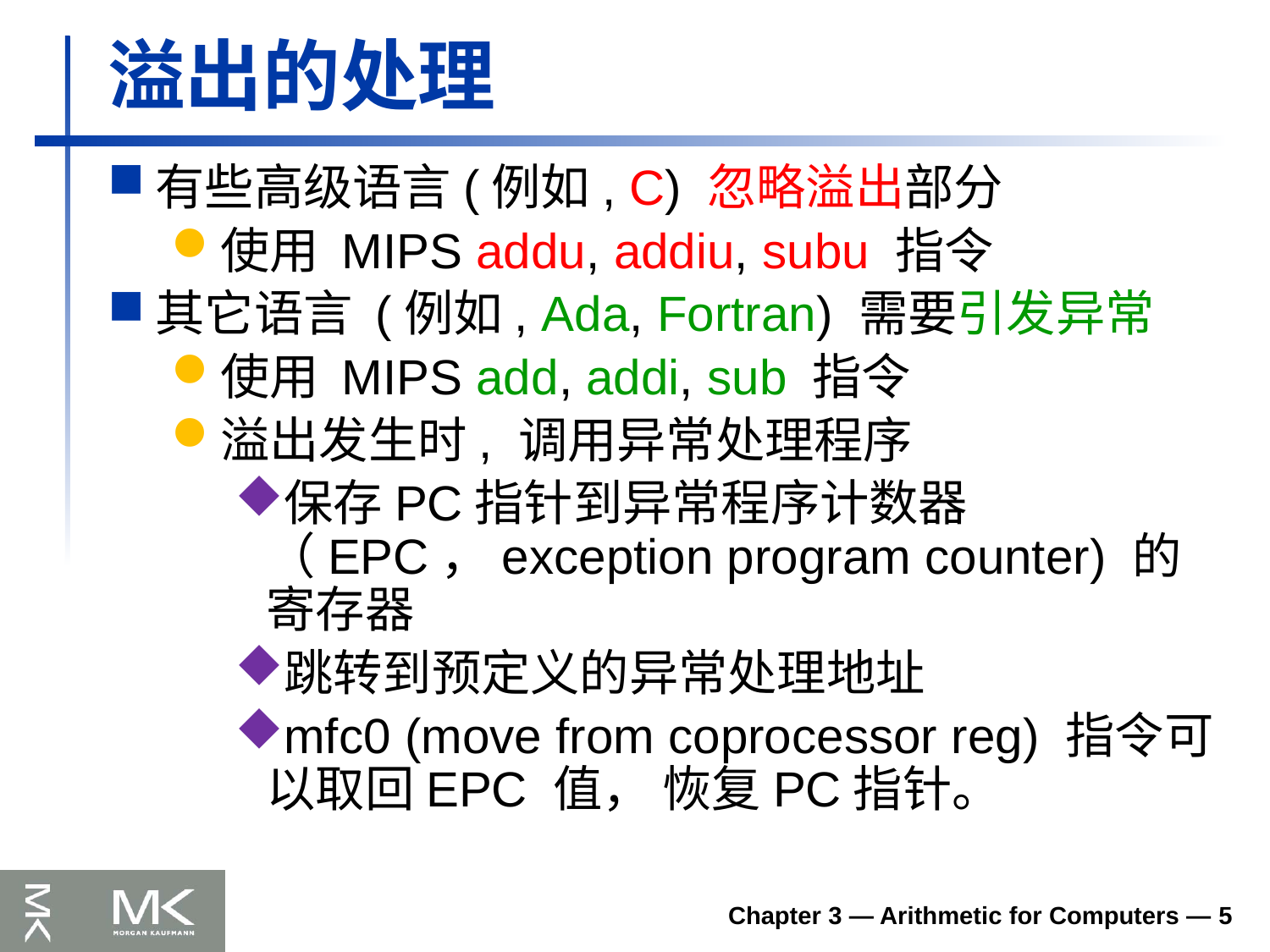

# 溢出的处理
有些高级语言(例如, C) 忽略溢出部分
使用 MIPS addu, addiu, subu 指令
其它语言 (例如, Ada, Fortran) 需要引发异常
使用 MIPS add, addi, sub 指令
溢出发生时, 调用异常处理程序
保存PC指针到异常程序计数器（EPC，exception program counter) 的寄存器
跳转到预定义的异常处理地址
mfc0 (move from coprocessor reg) 指令可以取回EPC 值， 恢复PC指针。
Chapter 3 — Arithmetic for Computers — 5